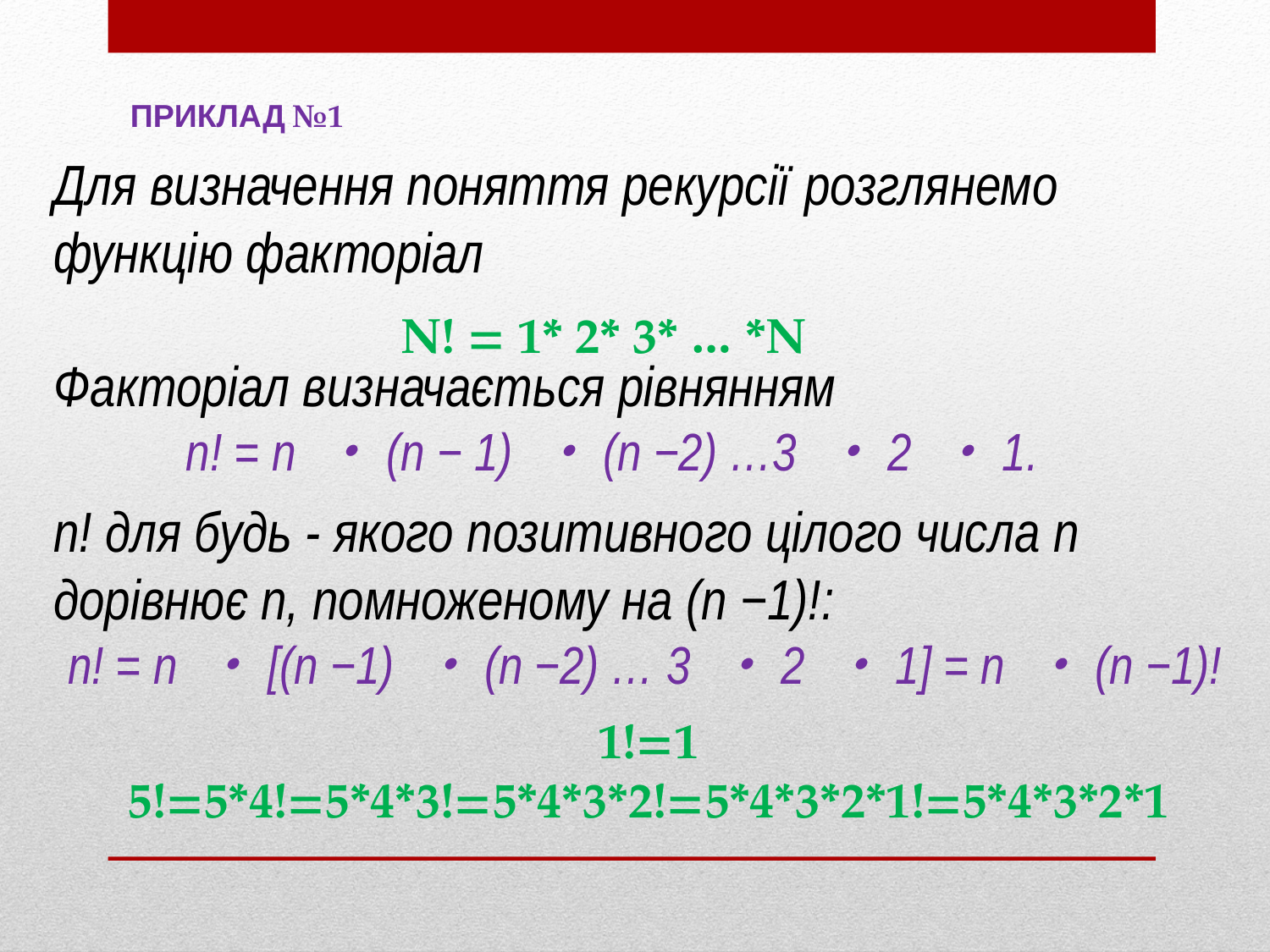

ПРИКЛАД №1
Для визначення поняття рекурсії розглянемо функцію факторіал
N! = 1* 2* 3* … *N
Факторіал визначається рівнянням
n! = n ・(n − 1) ・(n −2) …3 ・2 ・1.
n! для будь - якого позитивного цілого числа n дорівнює n, помноженому на (n −1)!:
n! = n ・[(n −1) ・(n −2) … 3 ・2 ・1] = n ・(n −1)!
1!=1
5!=5*4!=5*4*3!=5*4*3*2!=5*4*3*2*1!=5*4*3*2*1